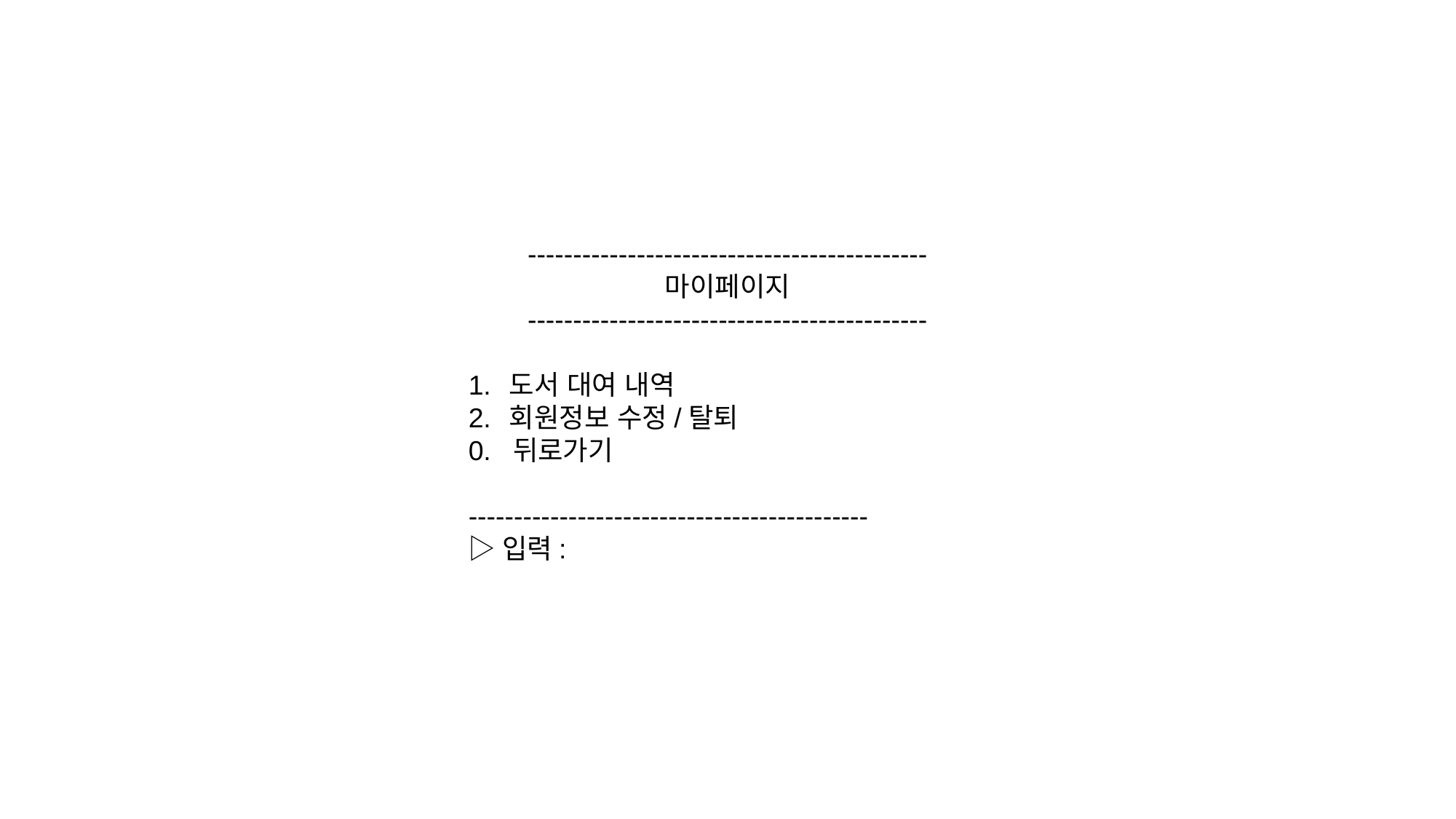

--------------------------------------------
마이페이지
--------------------------------------------

도서 대여 내역
회원정보 수정/탈퇴
0.  뒤로가기

--------------------------------------------
▷입력: